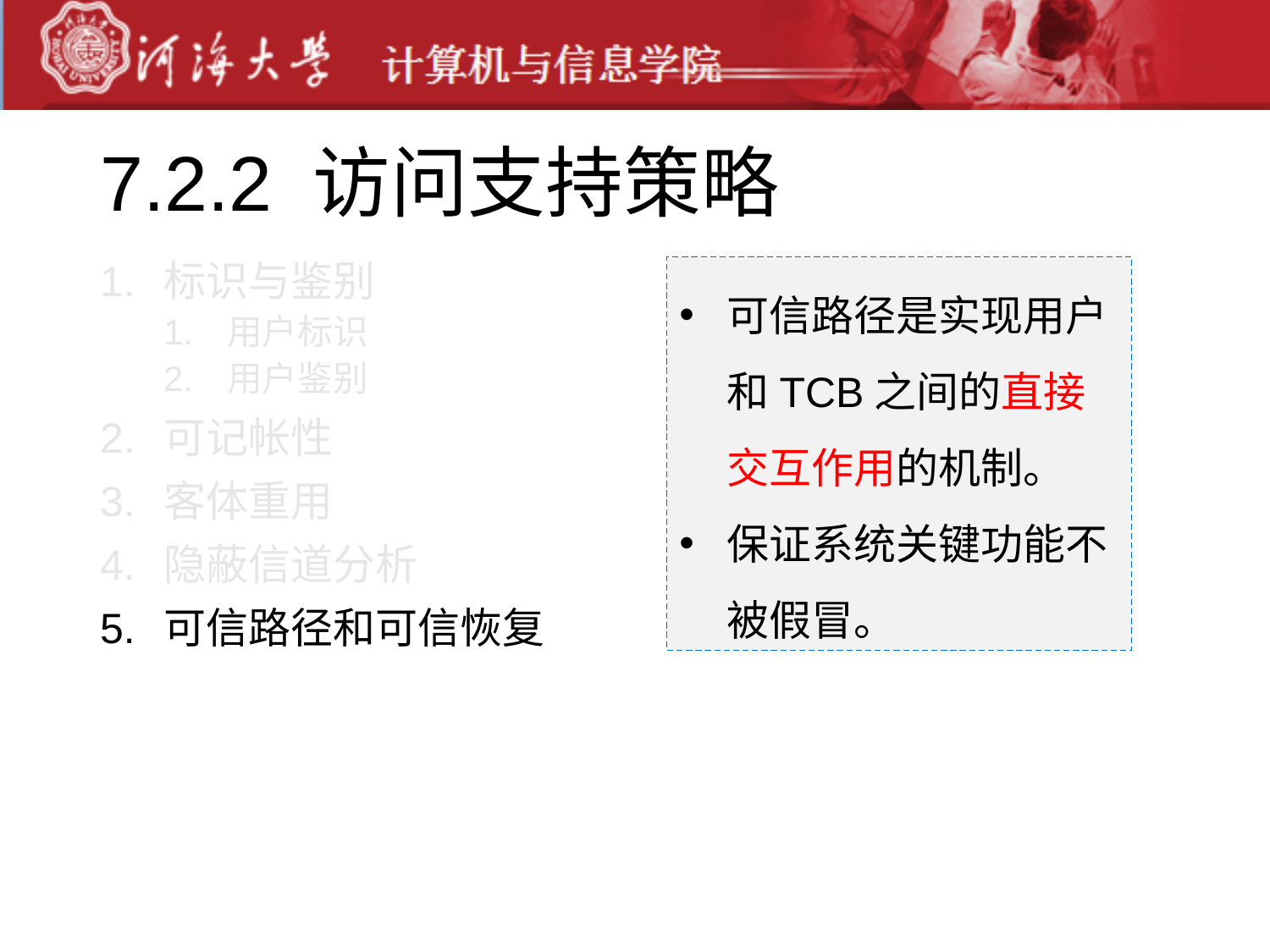

# 7.2.2 访问支持策略
标识与鉴别
用户标识
用户鉴别
可记帐性
客体重用
隐蔽信道分析
可信路径和可信恢复

可信路径是实现用户和TCB之间的直接交互作用的机制。
保证系统关键功能不被假冒。